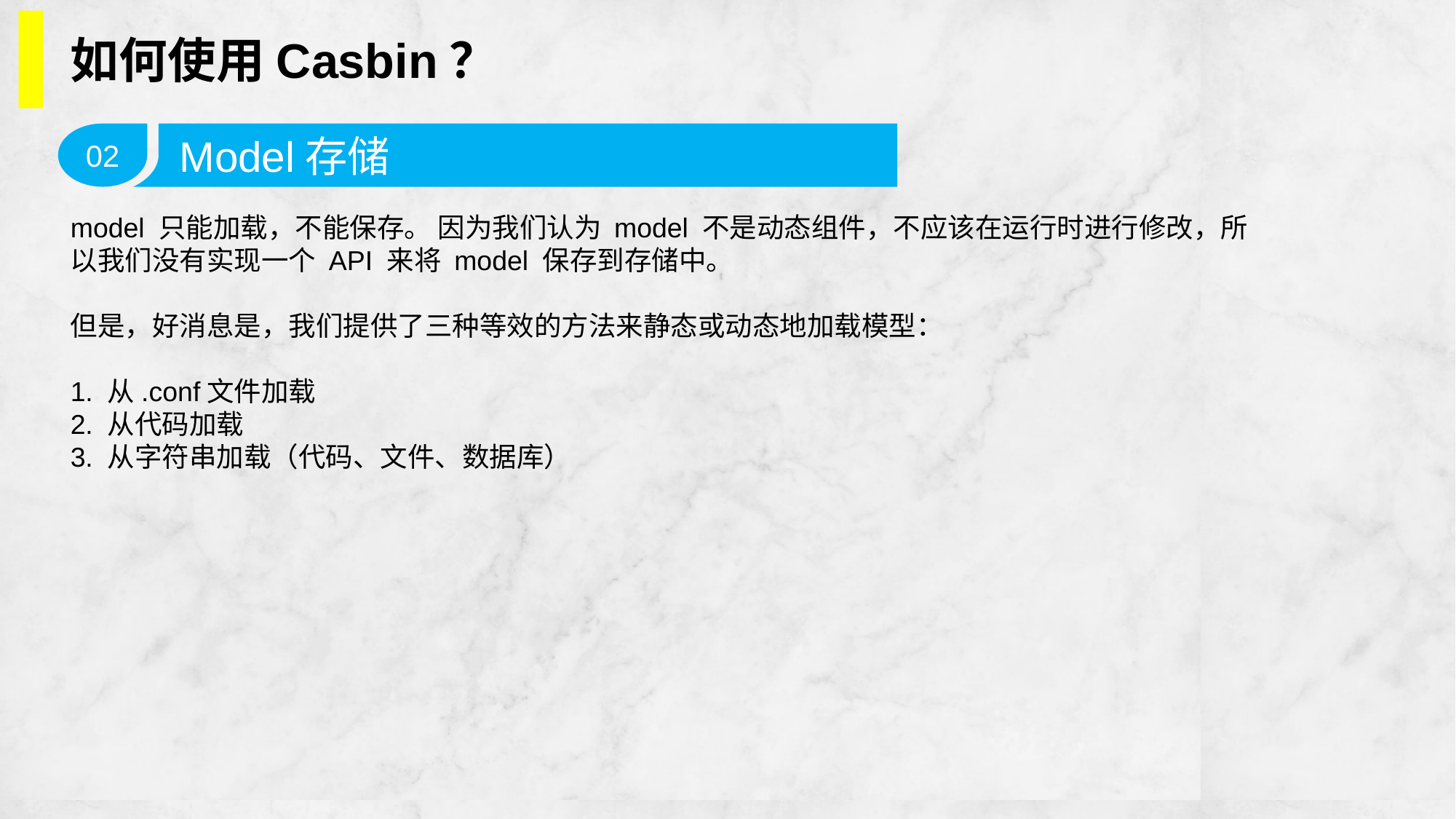

如何使用Casbin？
02
   Model存储
model 只能加载，不能保存。 因为我们认为 model 不是动态组件，不应该在运行时进行修改，所以我们没有实现一个 API 来将 model 保存到存储中。

但是，好消息是，我们提供了三种等效的方法来静态或动态地加载模型：

1. 从.conf文件加载
2. 从代码加载
3. 从字符串加载（代码、文件、数据库）